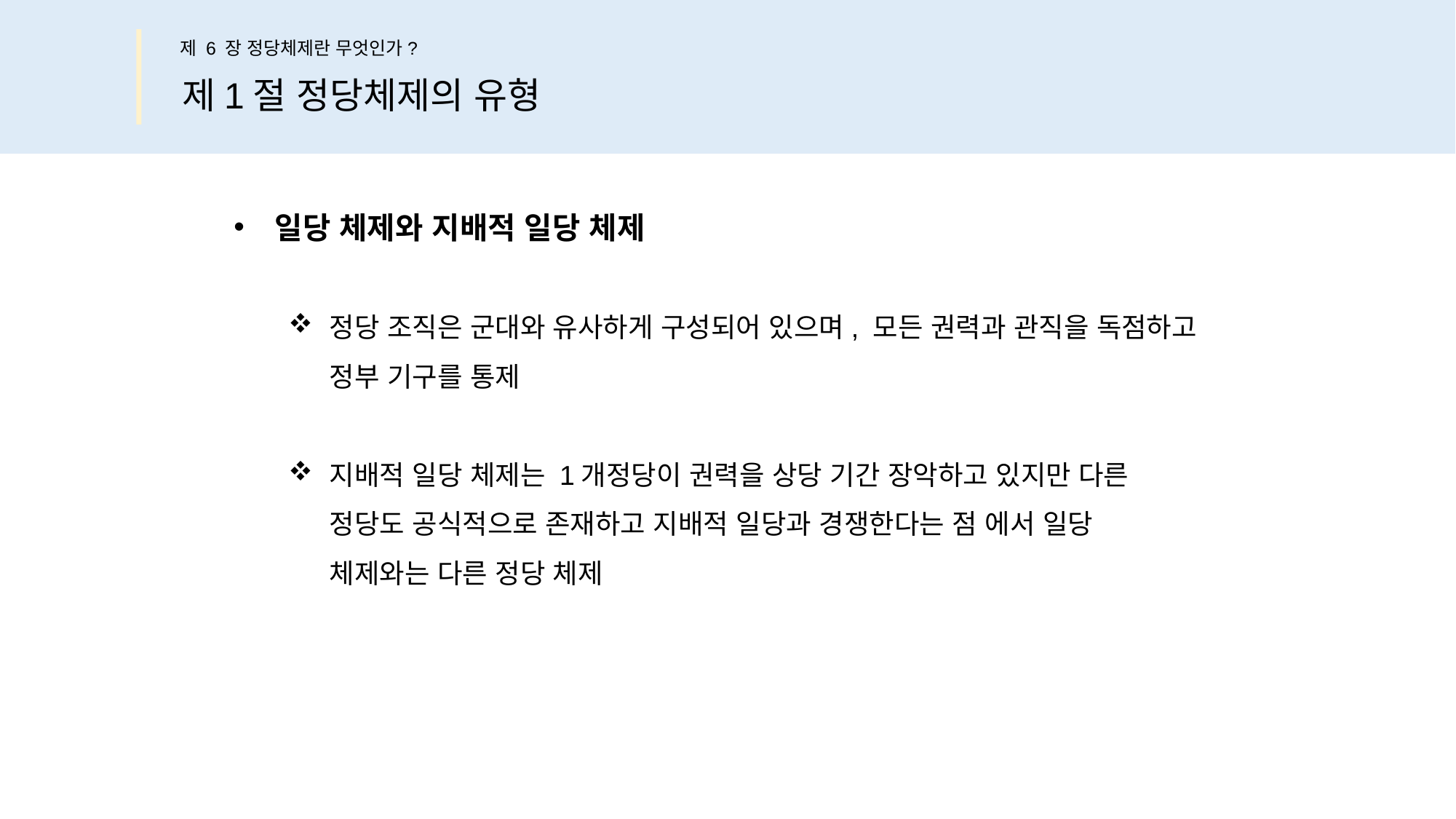

제 6 장 정당체제란 무엇인가?
제1절 정당체제의 유형
일당 체제와 지배적 일당 체제

정당 조직은 군대와 유사하게 구성되어 있으며, 모든 권력과 관직을 독점하고
정부 기구를 통제

지배적 일당 체제는 1개정당이 권력을 상당 기간 장악하고 있지만 다른
정당도 공식적으로 존재하고 지배적 일당과 경쟁한다는 점 에서 일당
체제와는 다른 정당 체제